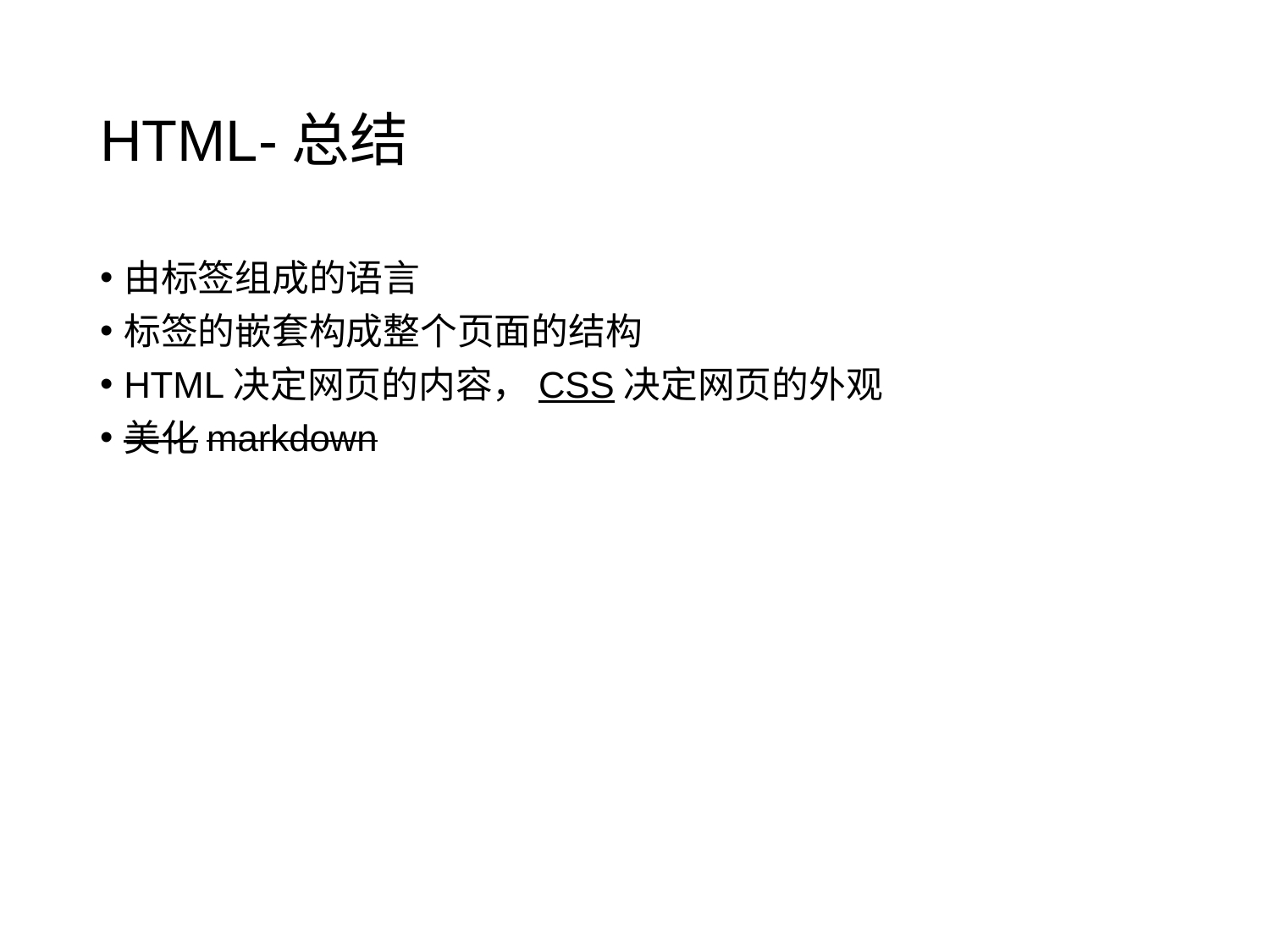

# HTML-总结
由标签组成的语言
标签的嵌套构成整个页面的结构
HTML决定网页的内容，CSS决定网页的外观
美化markdown